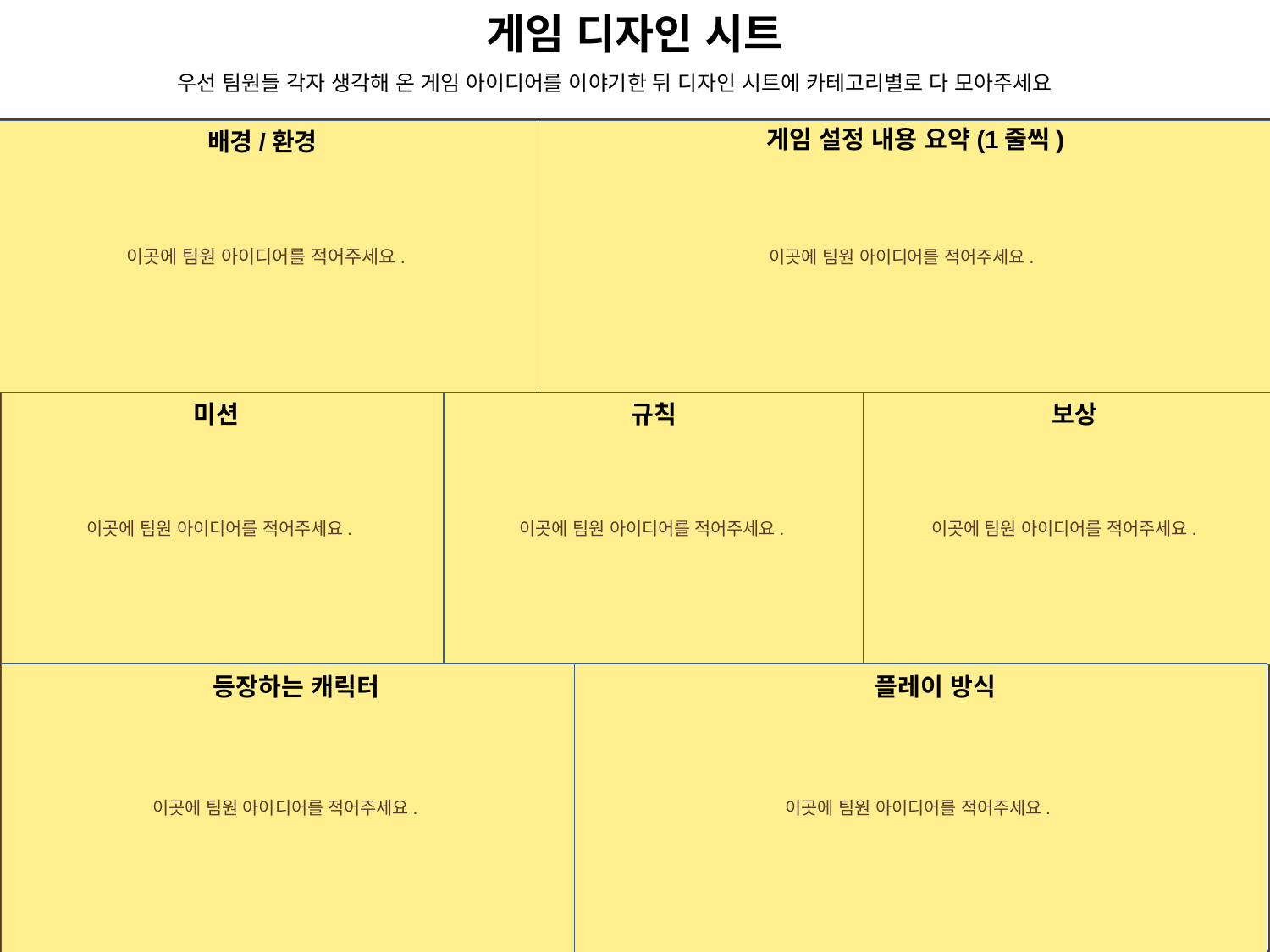

게임 디자인 시트

이곳에 팀원 아이디어를 적어주세요.
이곳에 팀원 아이디어를 적어주세요.
이곳에 팀원 아이디어를 적어주세요.
이곳에 팀원 아이디어를 적어주세요.
이곳에 팀원 아이디어를 적어주세요.
이곳에 팀원 아이디어를 적어주세요.
이곳에 팀원 아이디어를 적어주세요.
우선 팀원들 각자 생각해 온 게임 아이디어를 이야기한 뒤 디자인 시트에 카테고리별로 다 모아주세요
게임 설정 내용 요약(1줄씩)
배경/환경
규칙
미션
보상
등장하는 캐릭터
플레이 방식